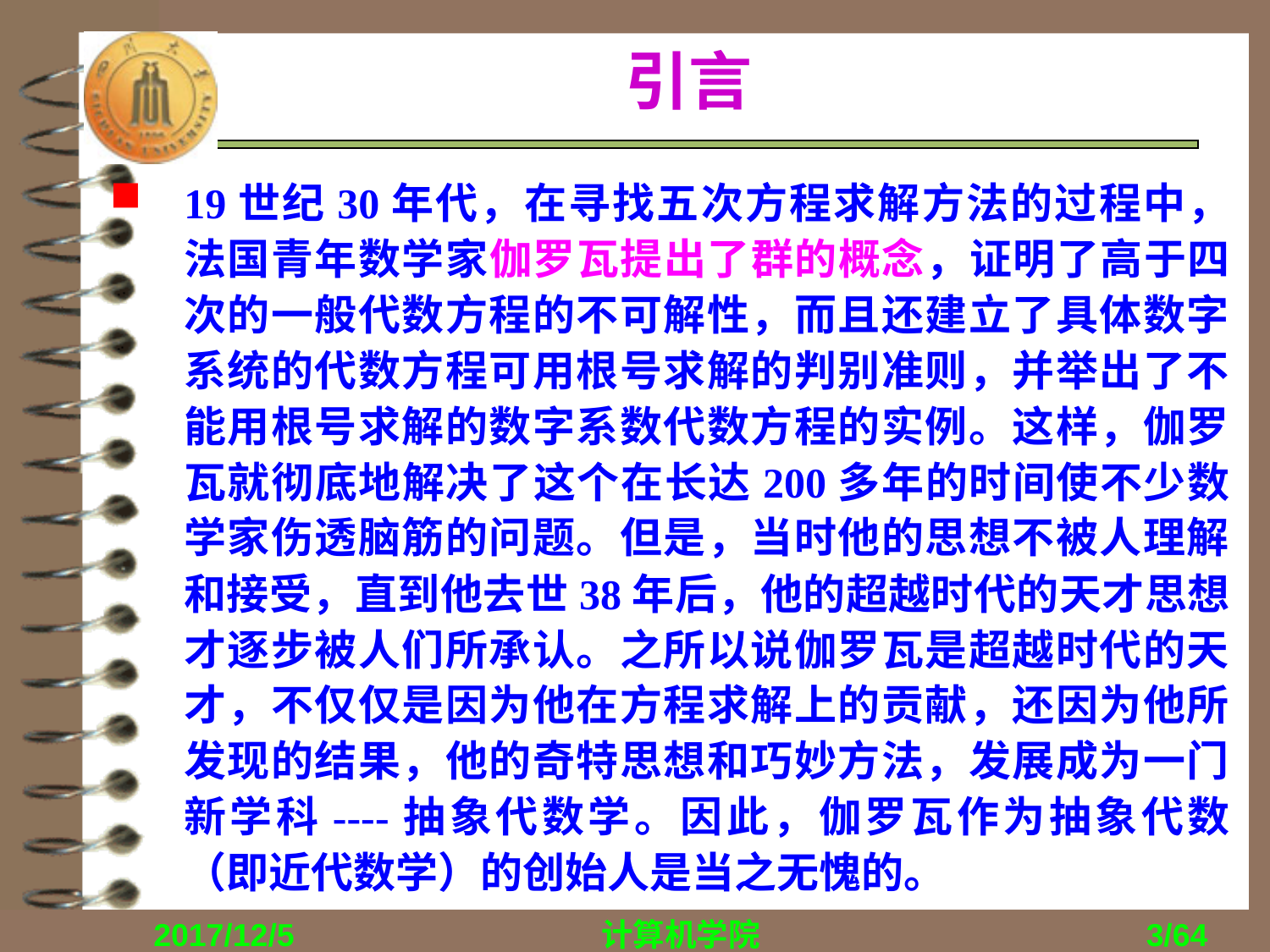

# 引言
19世纪30年代，在寻找五次方程求解方法的过程中，法国青年数学家伽罗瓦提出了群的概念，证明了高于四次的一般代数方程的不可解性，而且还建立了具体数字系统的代数方程可用根号求解的判别准则，并举出了不能用根号求解的数字系数代数方程的实例。这样，伽罗瓦就彻底地解决了这个在长达200多年的时间使不少数学家伤透脑筋的问题。但是，当时他的思想不被人理解和接受，直到他去世38年后，他的超越时代的天才思想才逐步被人们所承认。之所以说伽罗瓦是超越时代的天才，不仅仅是因为他在方程求解上的贡献，还因为他所发现的结果，他的奇特思想和巧妙方法，发展成为一门新学科----抽象代数学。因此，伽罗瓦作为抽象代数（即近代数学）的创始人是当之无愧的。
2017/12/5
计算机学院
3/64